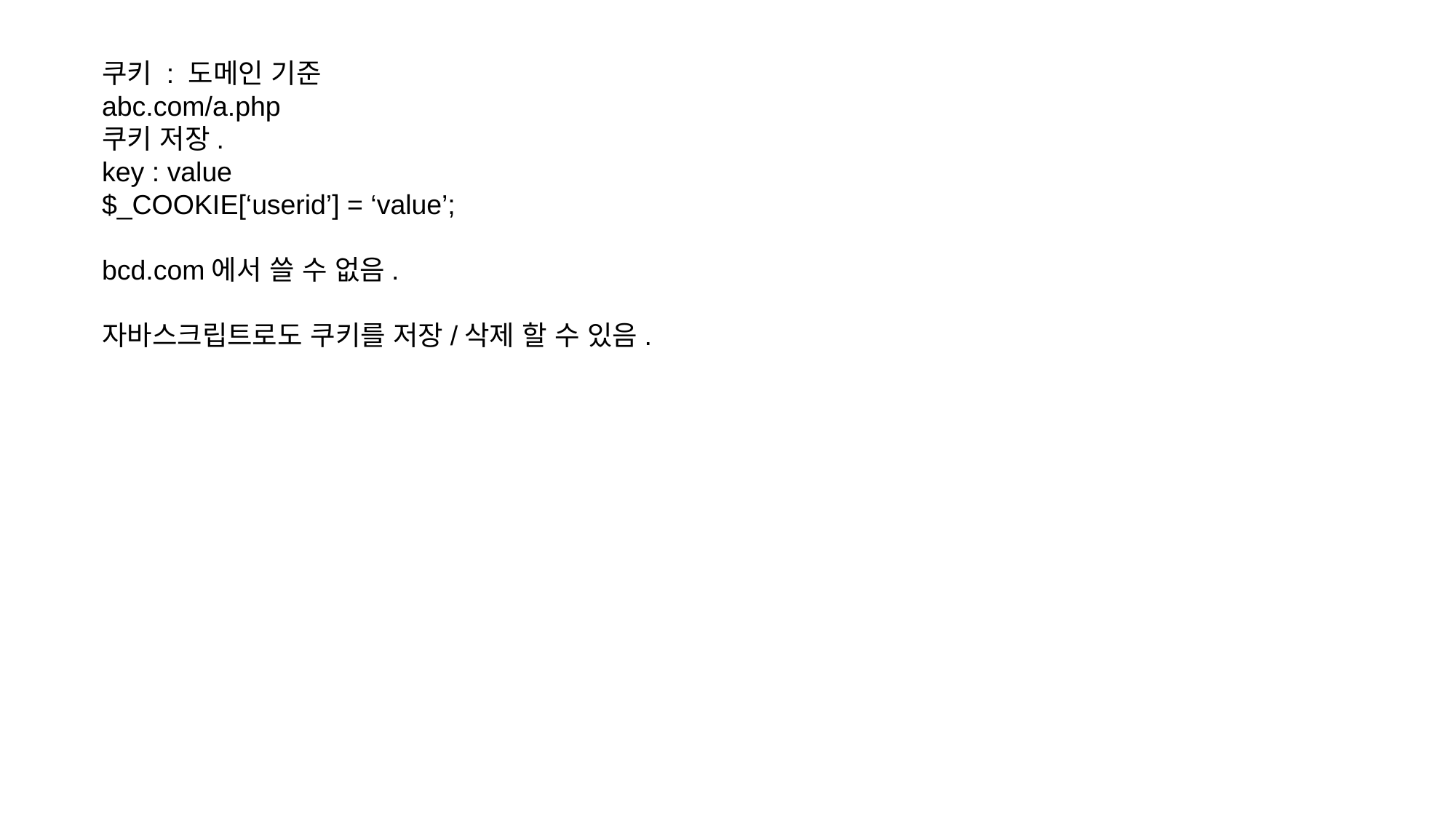

쿠키 : 도메인 기준
abc.com/a.php
쿠키 저장.
key : value
$_COOKIE[‘userid’] = ‘value’;

bcd.com에서 쓸 수 없음.

자바스크립트로도 쿠키를 저장/삭제 할 수 있음.